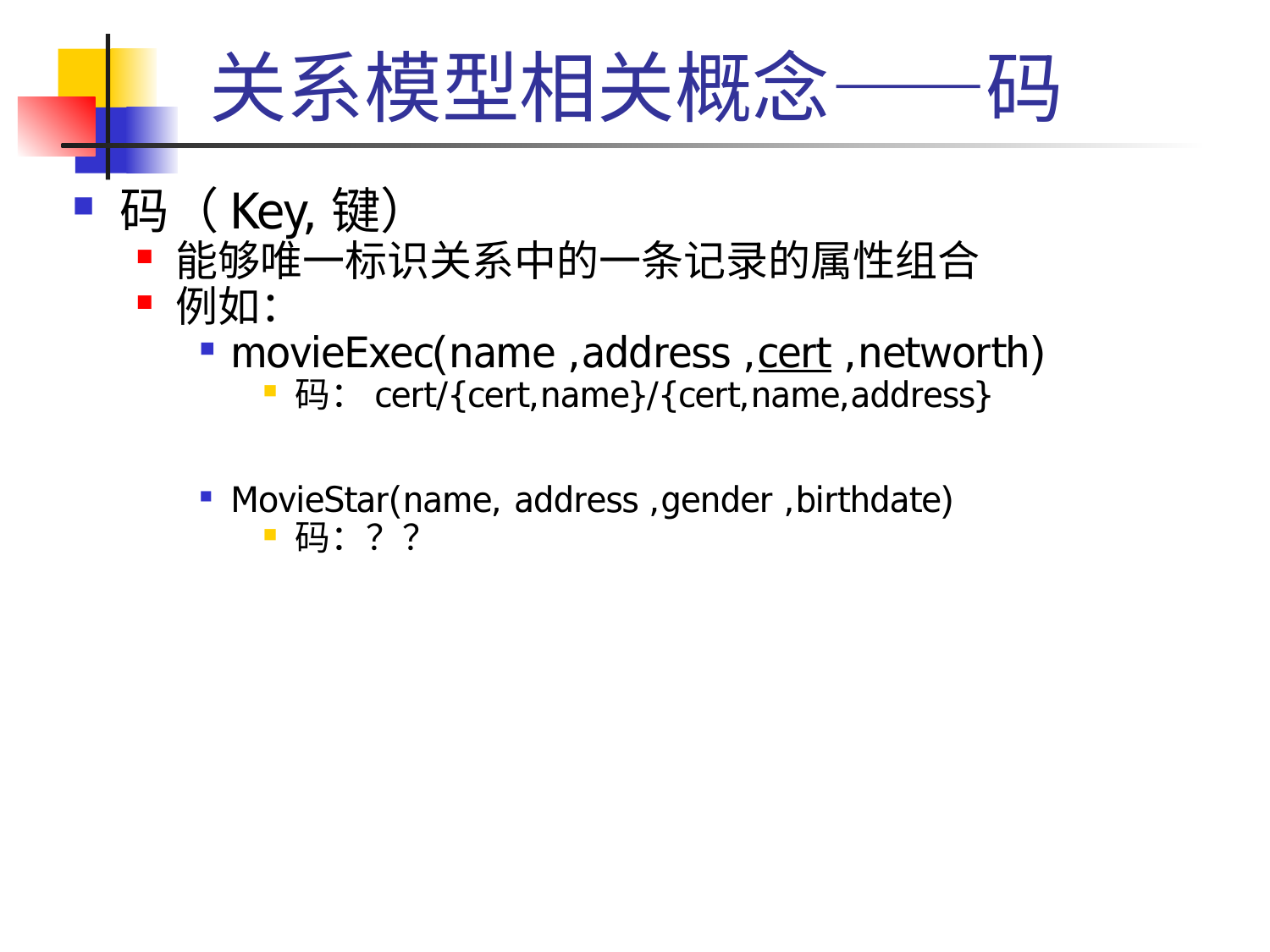

# 关系模型相关概念——码
码（Key,键）
能够唯一标识关系中的一条记录的属性组合
例如：
movieExec(name ,address ,cert ,networth)
码：cert/{cert,name}/{cert,name,address}

MovieStar(name, address ,gender ,birthdate)
码：？？